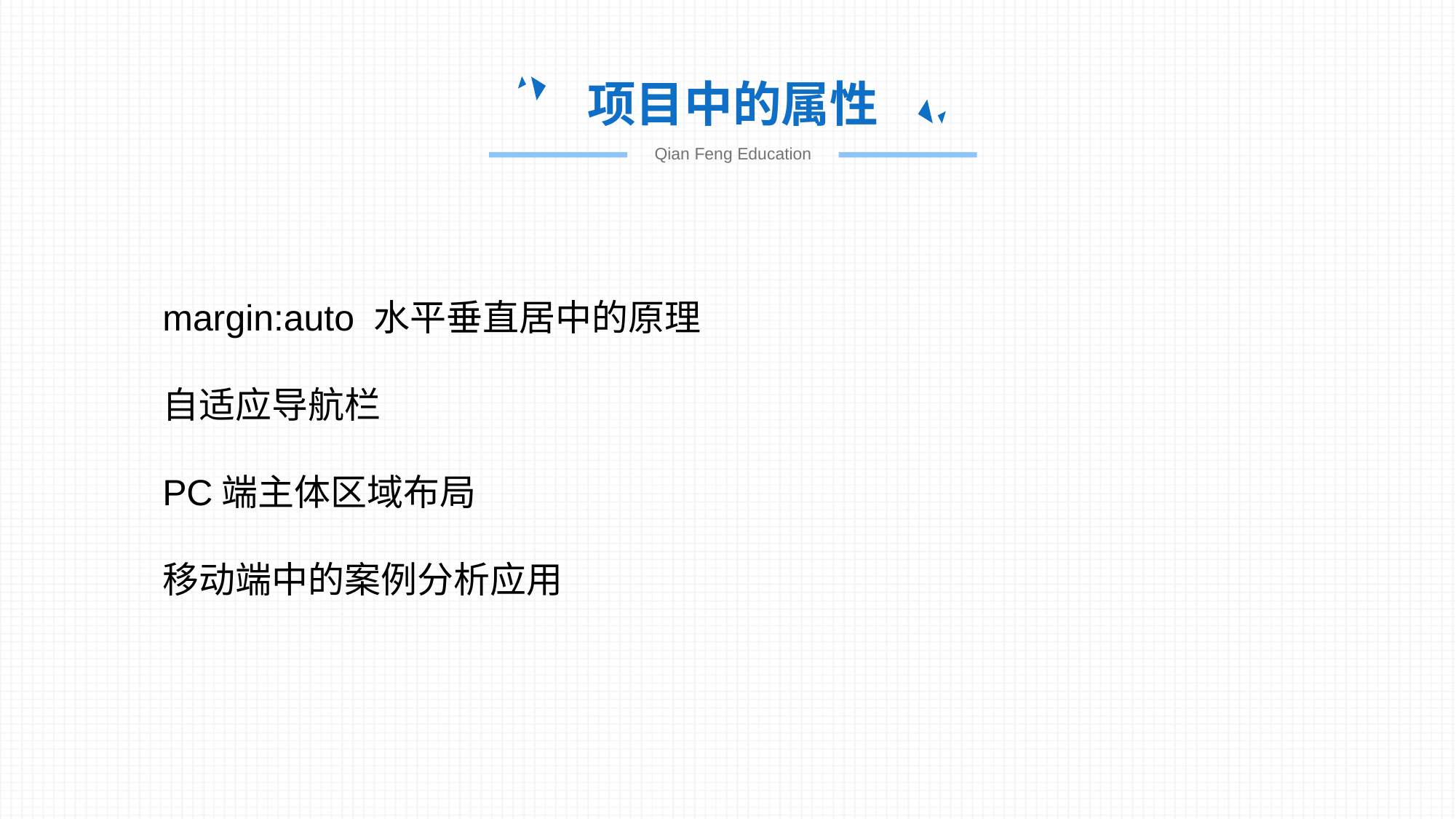

项目中的属性

Qian Feng Education

margin:auto 水平垂直居中的原理

自适应导航栏

PC端主体区域布局

移动端中的案例分析应用